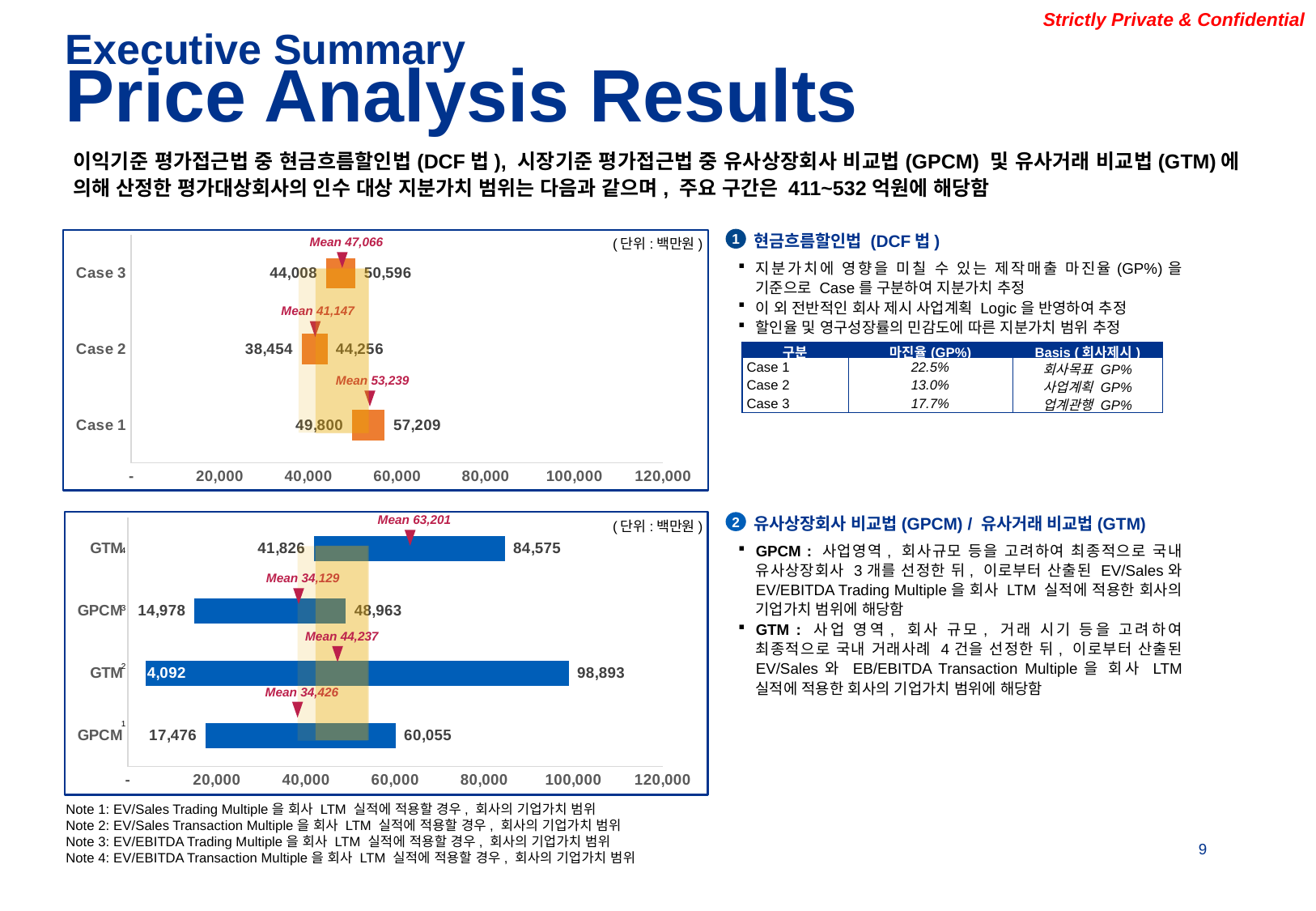

Executive Summary
Price Analysis Results
이익기준 평가접근법 중 현금흐름할인법(DCF법), 시장기준 평가접근법 중 유사상장회사 비교법(GPCM) 및 유사거래 비교법(GTM)에 의해 산정한 평가대상회사의 인수 대상 지분가치 범위는 다음과 같으며, 주요 구간은 411~532억원에 해당함
Mean 47,066
현금흐름할인법 (DCF법)
1
지분가치에 영향을 미칠 수 있는 제작매출 마진율(GP%)을 기준으로 Case를 구분하여 지분가치 추정
이 외 전반적인 회사 제시 사업계획 Logic을 반영하여 추정
할인율 및 영구성장률의 민감도에 따른 지분가치 범위 추정
(단위:백만원)

### Chart

| Category | Min | 차이 | Max |
|---|---|---|---|
| Case 1 | 49800.29344958125 | 7408.786341802799 | 57209.07979138405 |
| Case 2 | 38454.0201923054 | 5801.921464537285 | 44255.94165684268 |
| Case 3 | 44007.72236560357 | 6588.439536040933 | 50596.161901644504 |

Mean 41,147

| 구분 | 마진율(GP%) | Basis (회사제시) |
| --- | --- | --- |
| Case 1 | 22.5% | 회사목표 GP% |
| Case 2 | 13.0% | 사업계획 GP% |
| Case 3 | 17.7% | 업계관행 GP% |
Mean 53,239

Mean 63,201
(단위:백만원)

### Chart

| Category | Min | 차이 | Max |
|---|---|---|---|
| GPCM | 17476.253632932803 | 42578.521400904196 | 60054.775033836995 |
| GTM | 4092.154749990323 | 94801.32928932692 | 98893.48403931725 |
| GPCM | 14977.75846526805 | 33985.19047934066 | 48962.94894460871 |
| GTM | 41826.48396571616 | 42748.93538155029 | 84575.41934726645 |
유사상장회사 비교법(GPCM) / 유사거래 비교법(GTM)
2
GPCM : 사업영역, 회사규모 등을 고려하여 최종적으로 국내 유사상장회사 3개를 선정한 뒤, 이로부터 산출된 EV/Sales와 EV/EBITDA Trading Multiple을 회사 LTM 실적에 적용한 회사의 기업가치 범위에 해당함
GTM : 사업 영역, 회사 규모, 거래 시기 등을 고려하여 최종적으로 국내 거래사례 4건을 선정한 뒤, 이로부터 산출된 EV/Sales와 EB/EBITDA Transaction Multiple을 회사 LTM 실적에 적용한 회사의 기업가치 범위에 해당함

4

Mean 34,129

3
Mean 44,237

2
Mean 34,426

1
Note 1: EV/Sales Trading Multiple을 회사 LTM 실적에 적용할 경우, 회사의 기업가치 범위
Note 2: EV/Sales Transaction Multiple을 회사 LTM 실적에 적용할 경우, 회사의 기업가치 범위
Note 3: EV/EBITDA Trading Multiple을 회사 LTM 실적에 적용할 경우, 회사의 기업가치 범위
Note 4: EV/EBITDA Transaction Multiple을 회사 LTM 실적에 적용할 경우, 회사의 기업가치 범위